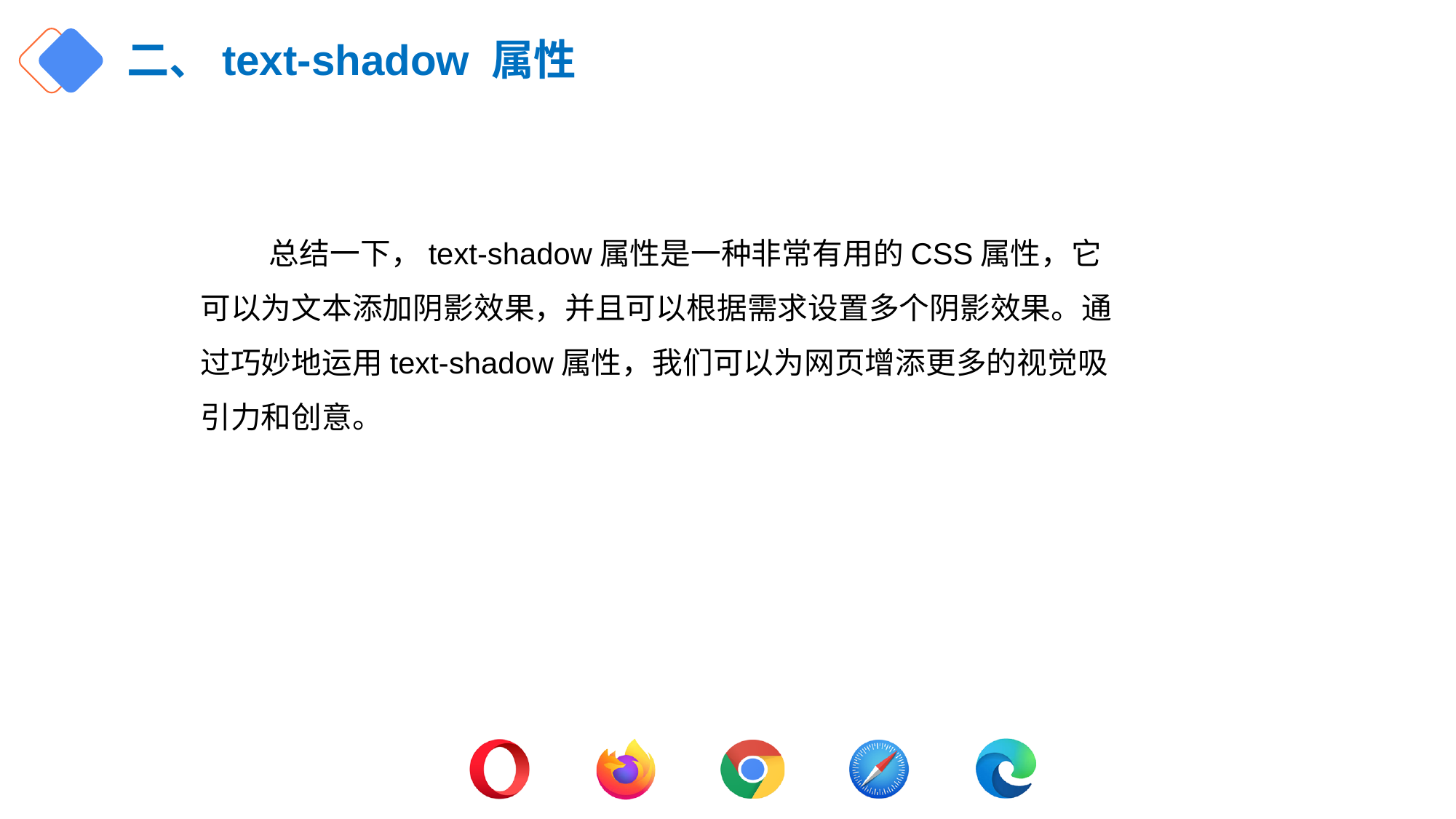

# 二、text-shadow 属性

总结一下，text-shadow属性是一种非常有用的CSS属性，它可以为文本添加阴影效果，并且可以根据需求设置多个阴影效果。通过巧妙地运用text-shadow属性，我们可以为网页增添更多的视觉吸引力和创意。